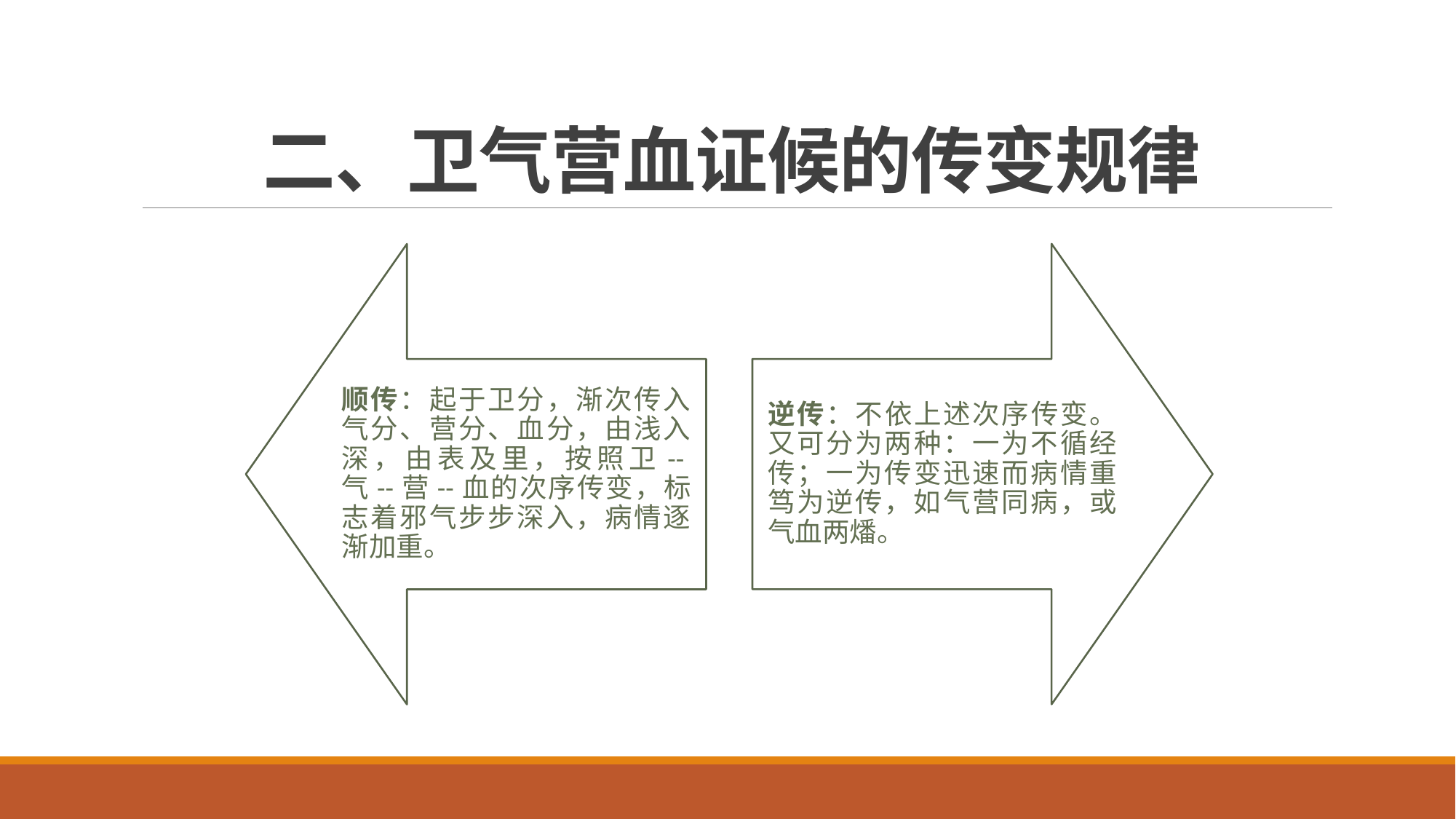

# 二、卫气营血证候的传变规律
顺传：起于卫分，渐次传入气分、营分、血分，由浅入深，由表及里，按照卫--气--营--血的次序传变，标志着邪气步步深入，病情逐渐加重。
逆传：不依上述次序传变。又可分为两种：一为不循经传；一为传变迅速而病情重笃为逆传，如气营同病，或气血两燔。